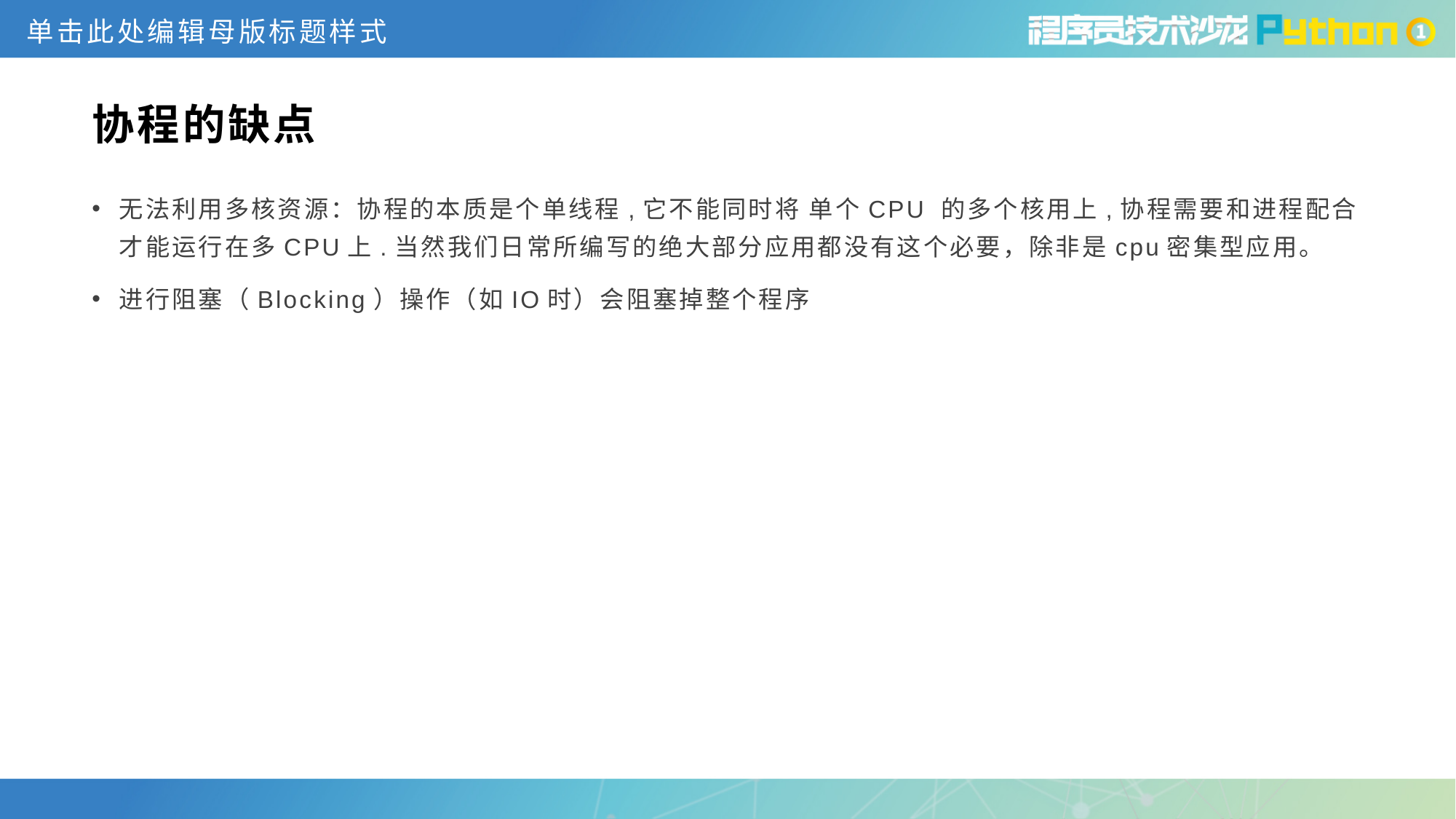

# 协程的缺点
无法利用多核资源：协程的本质是个单线程,它不能同时将 单个CPU 的多个核用上,协程需要和进程配合才能运行在多CPU上.当然我们日常所编写的绝大部分应用都没有这个必要，除非是cpu密集型应用。
进行阻塞（Blocking）操作（如IO时）会阻塞掉整个程序